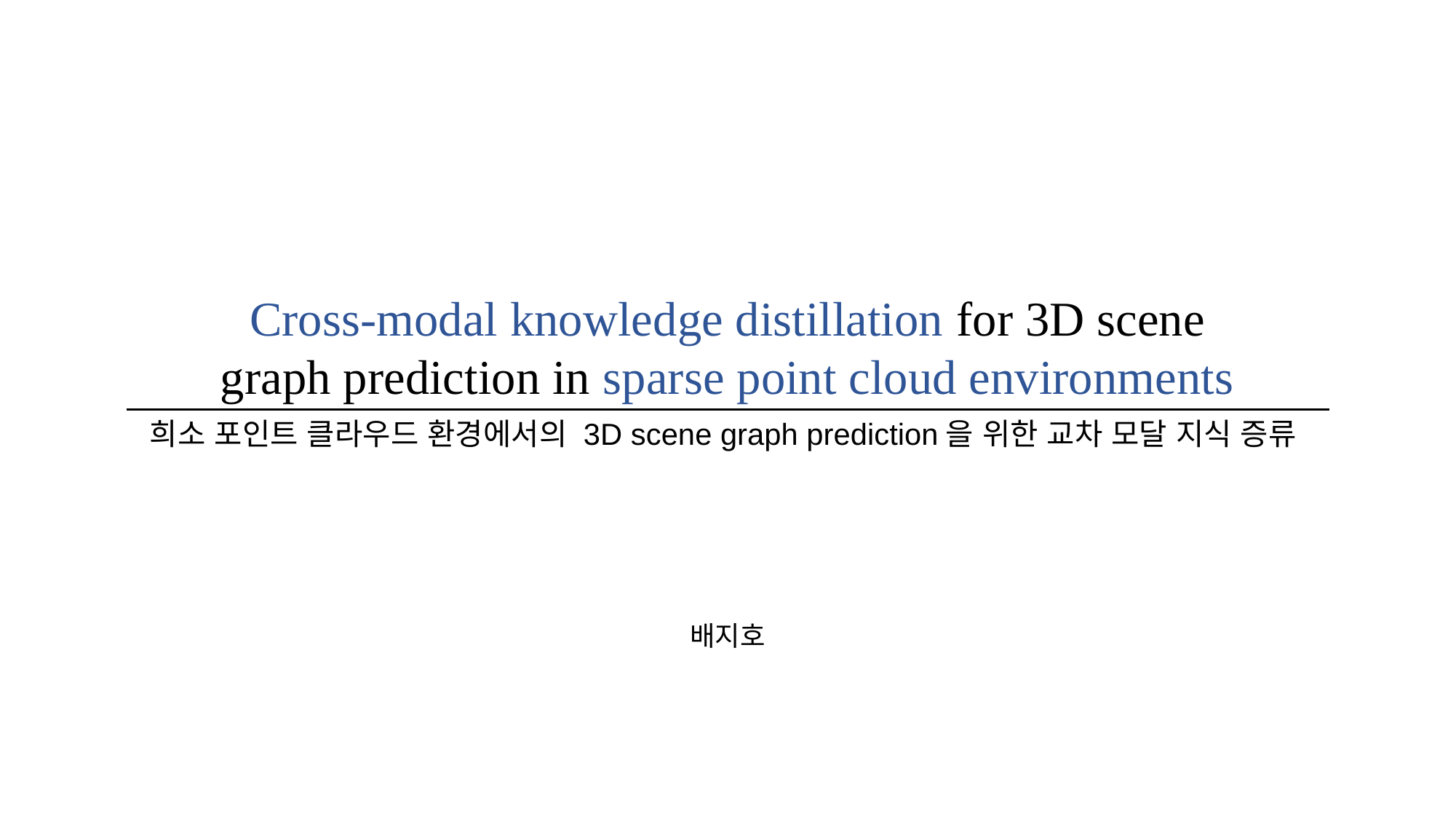

# Cross-modal knowledge distillation for 3D scene graph prediction in sparse point cloud environments
희소 포인트 클라우드 환경에서의 3D scene graph prediction을 위한 교차 모달 지식 증류
배지호